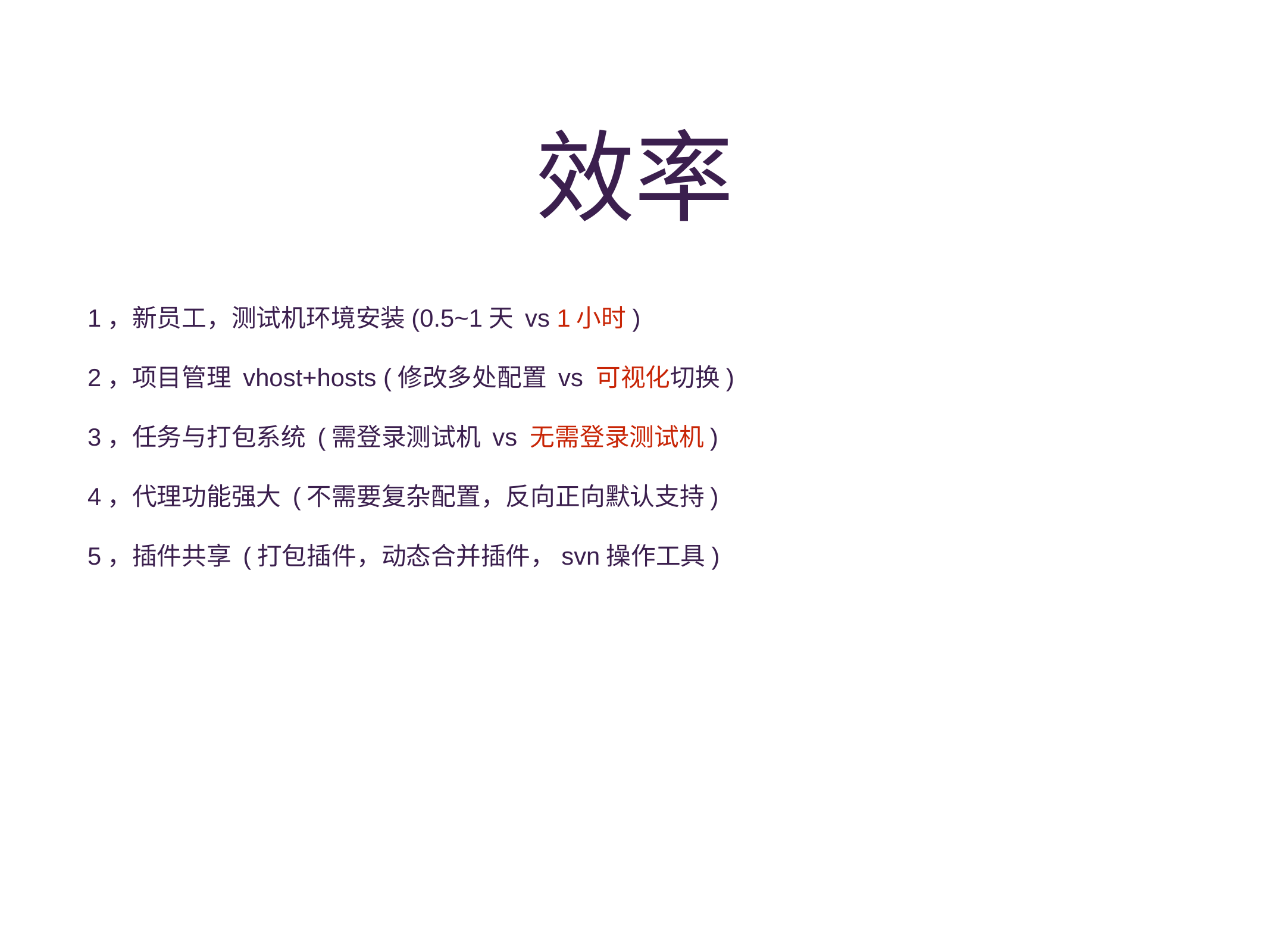

# 效率
1，新员工，测试机环境安装(0.5~1天 vs 1小时)
2，项目管理 vhost+hosts (修改多处配置 vs 可视化切换)
3，任务与打包系统 (需登录测试机 vs 无需登录测试机)
4，代理功能强大 (不需要复杂配置，反向正向默认支持)
5，插件共享 (打包插件，动态合并插件，svn操作工具)